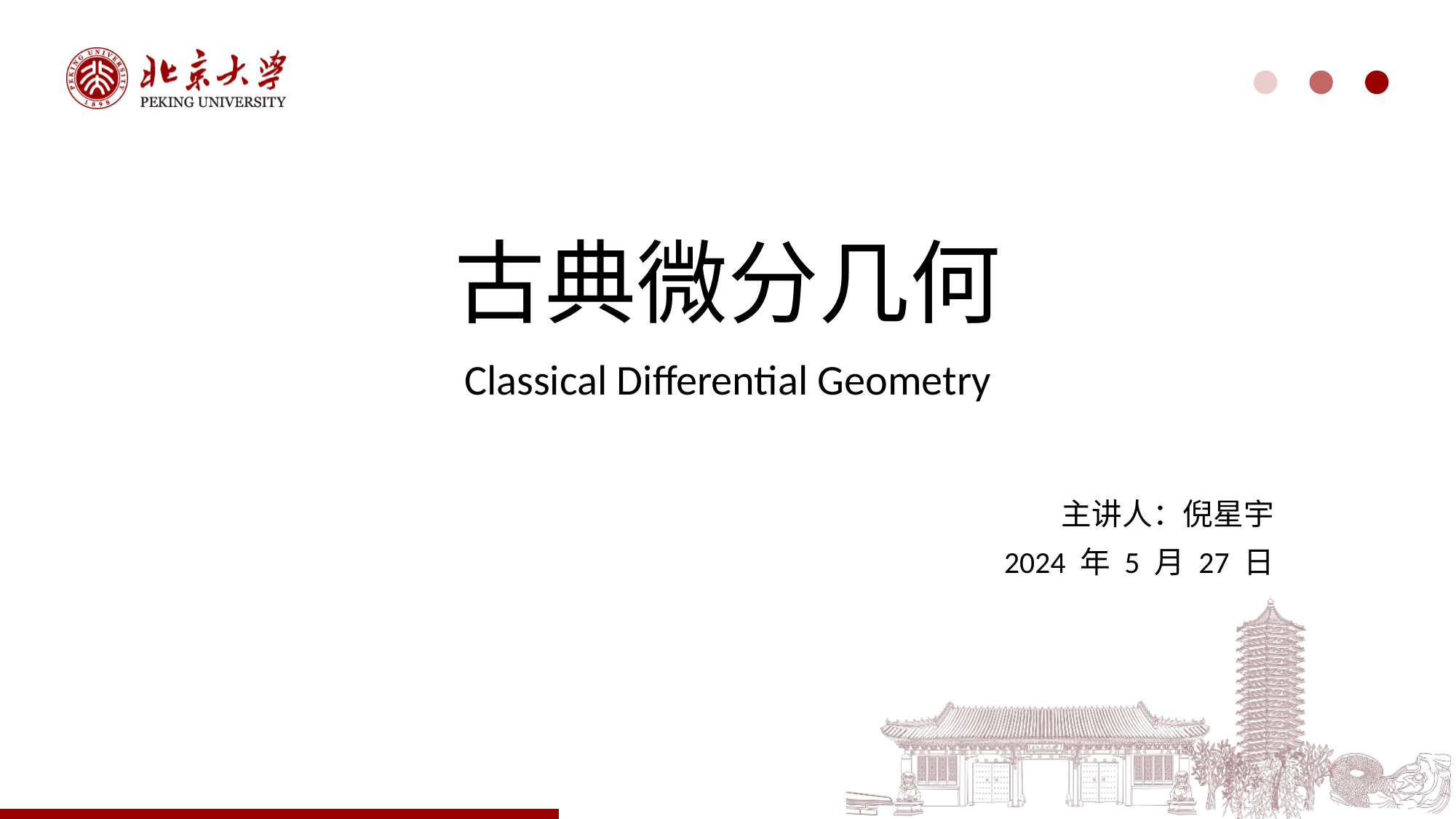

# 古典微分几何
Classical Differential Geometry
主讲人：倪星宇
2024 年 5 月 27 日